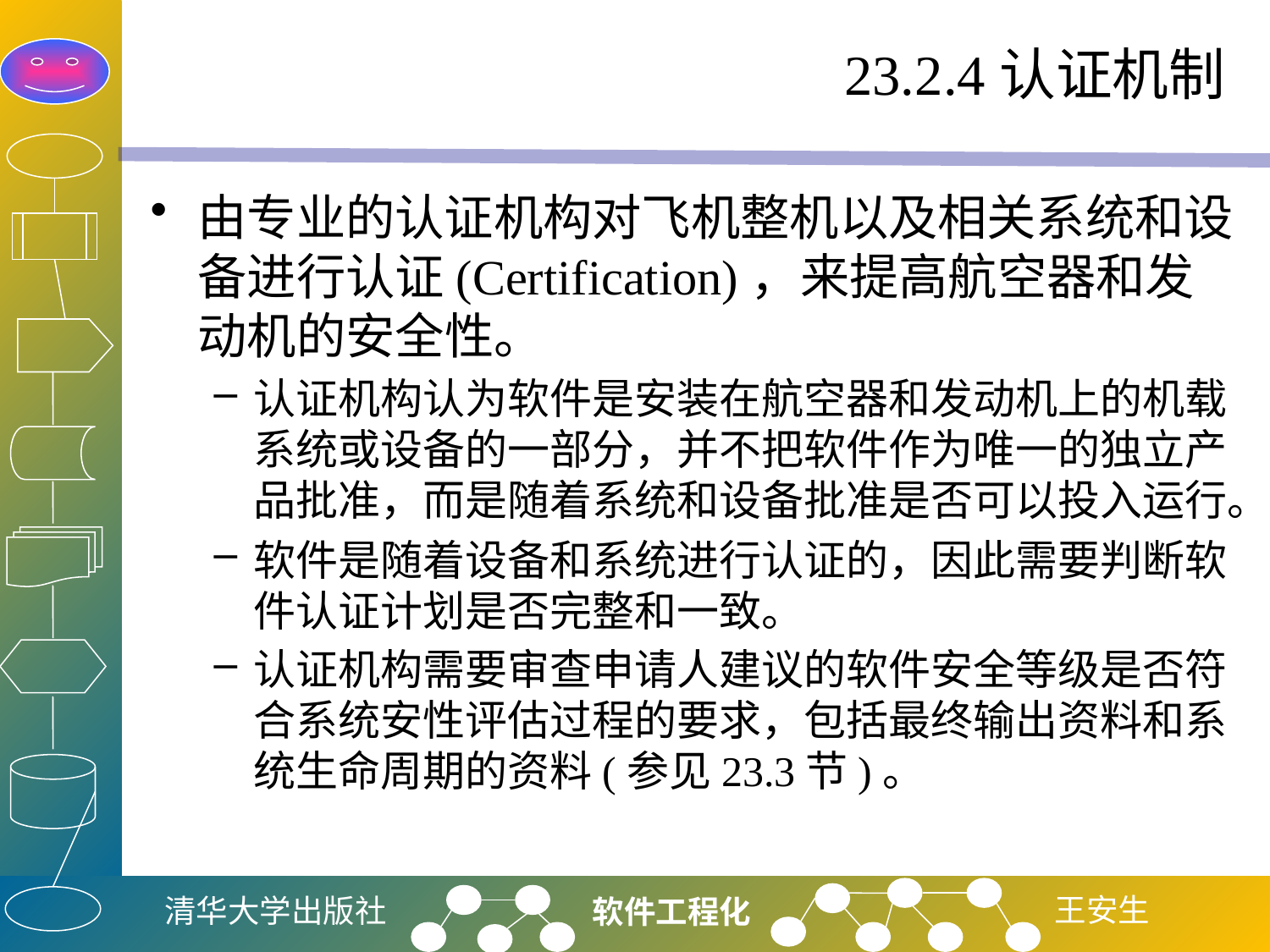

# 23.2.4认证机制
由专业的认证机构对飞机整机以及相关系统和设备进行认证(Certification)，来提高航空器和发动机的安全性。
认证机构认为软件是安装在航空器和发动机上的机载系统或设备的一部分，并不把软件作为唯一的独立产品批准，而是随着系统和设备批准是否可以投入运行。
软件是随着设备和系统进行认证的，因此需要判断软件认证计划是否完整和一致。
认证机构需要审查申请人建议的软件安全等级是否符合系统安性评估过程的要求，包括最终输出资料和系统生命周期的资料(参见23.3节)。